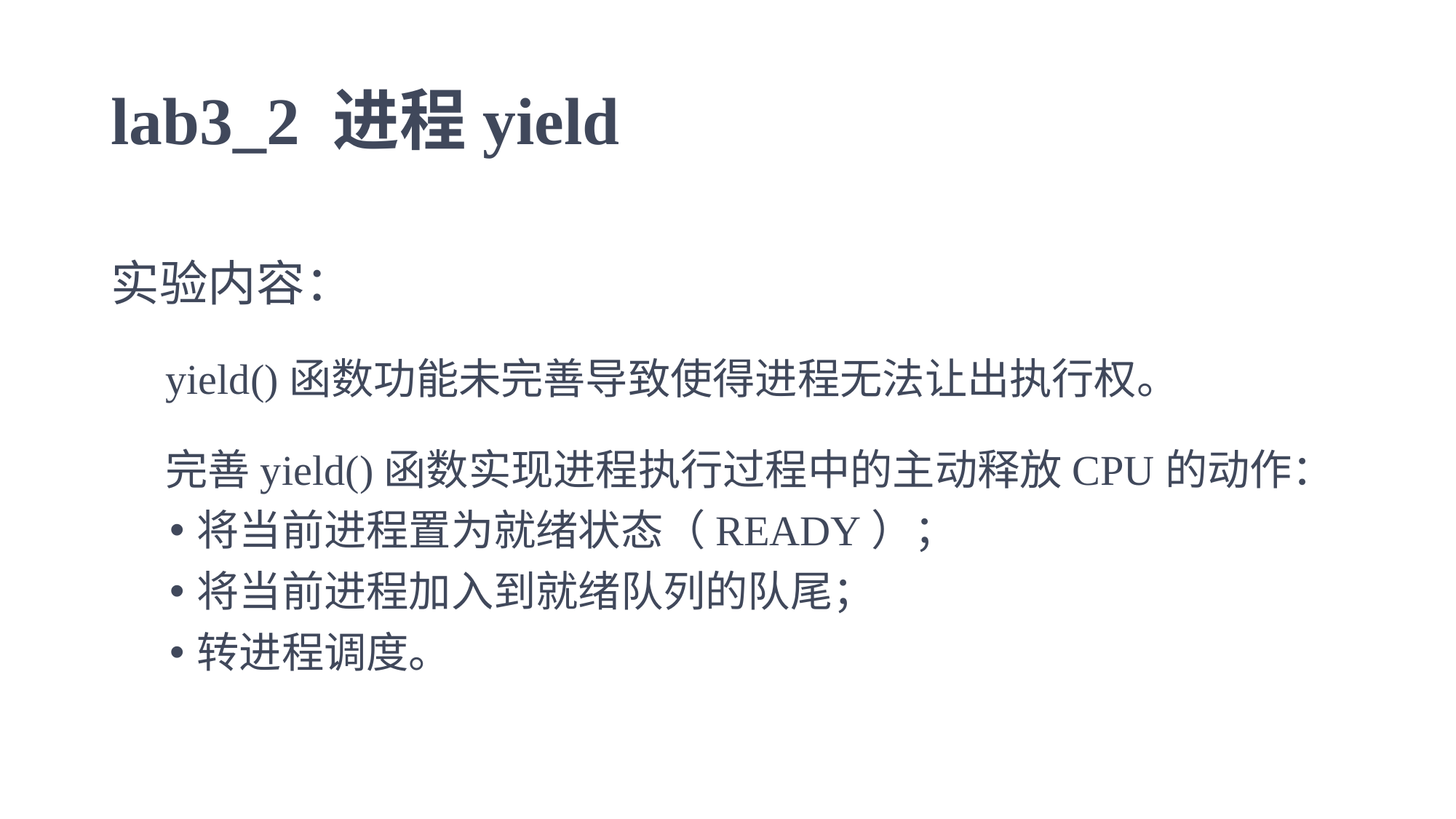

# lab3_2 进程yield
实验内容：
yield()函数功能未完善导致使得进程无法让出执行权。
完善yield()函数实现进程执行过程中的主动释放CPU的动作：
将当前进程置为就绪状态（READY）；
将当前进程加入到就绪队列的队尾；
转进程调度。